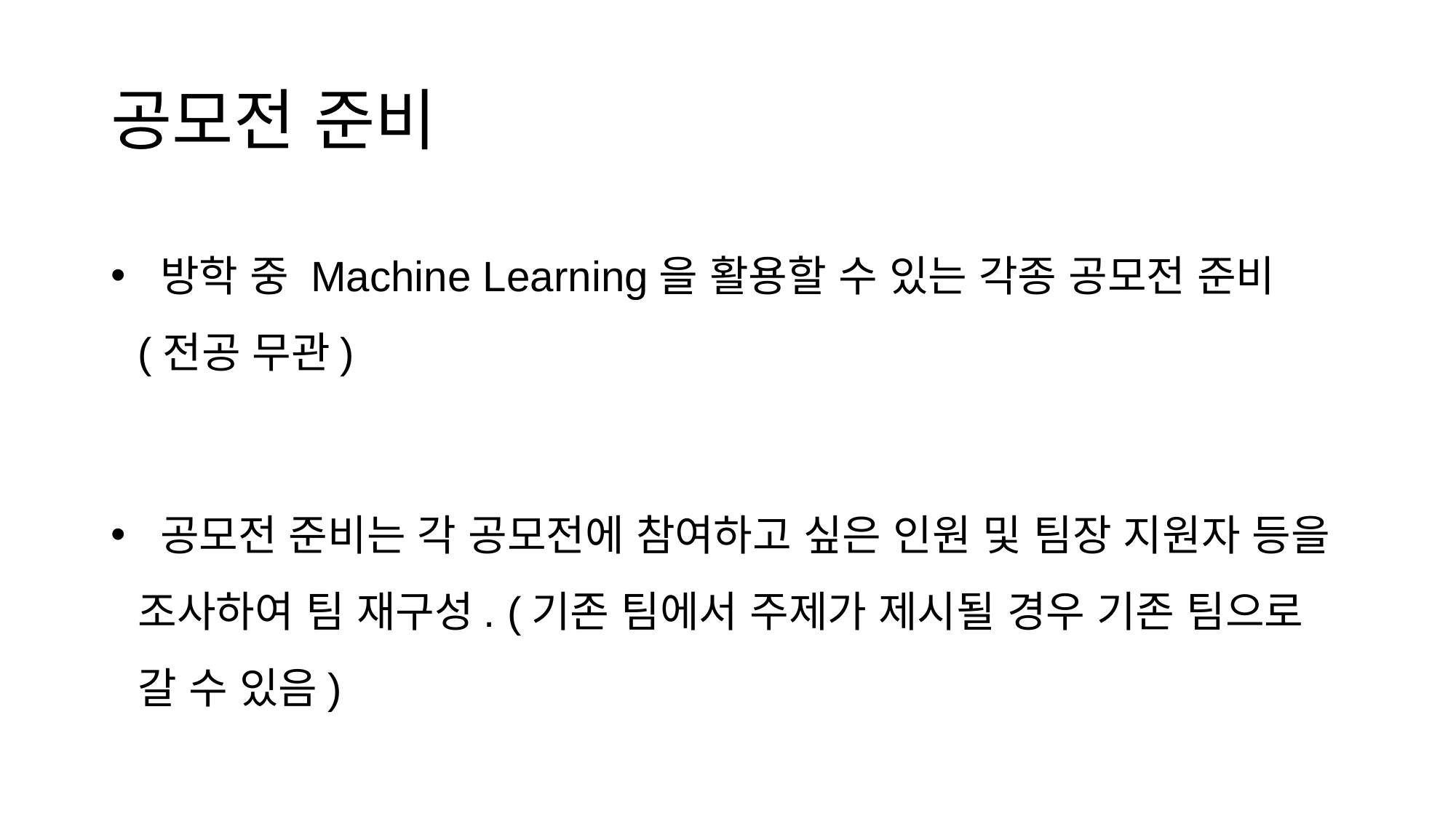

# 공모전 준비
 방학 중 Machine Learning을 활용할 수 있는 각종 공모전 준비 (전공 무관)

 공모전 준비는 각 공모전에 참여하고 싶은 인원 및 팀장 지원자 등을 조사하여 팀 재구성. (기존 팀에서 주제가 제시될 경우 기존 팀으로 갈 수 있음)